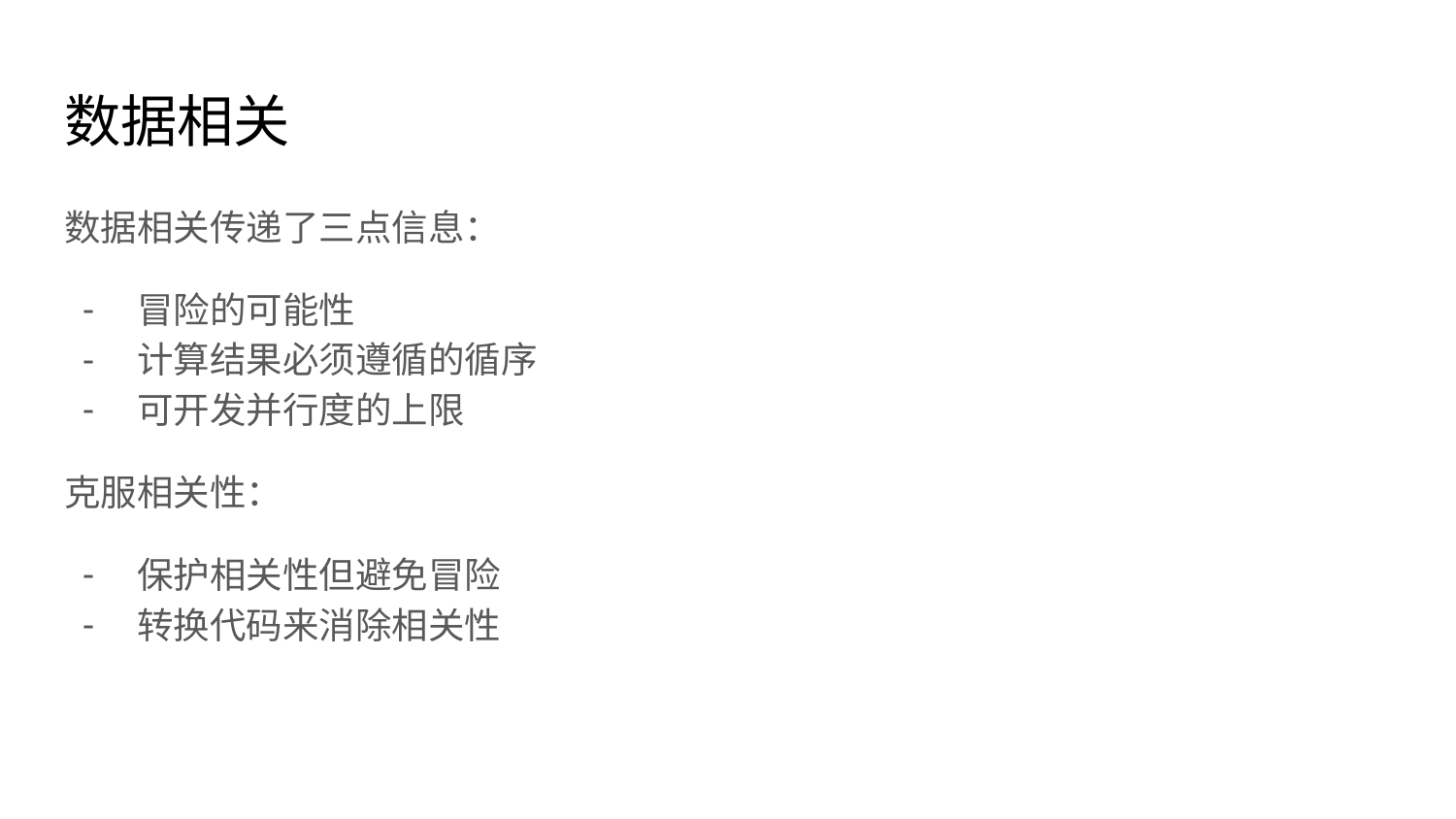

# 数据相关
数据相关传递了三点信息：
冒险的可能性
计算结果必须遵循的循序
可开发并行度的上限
克服相关性：
保护相关性但避免冒险
转换代码来消除相关性